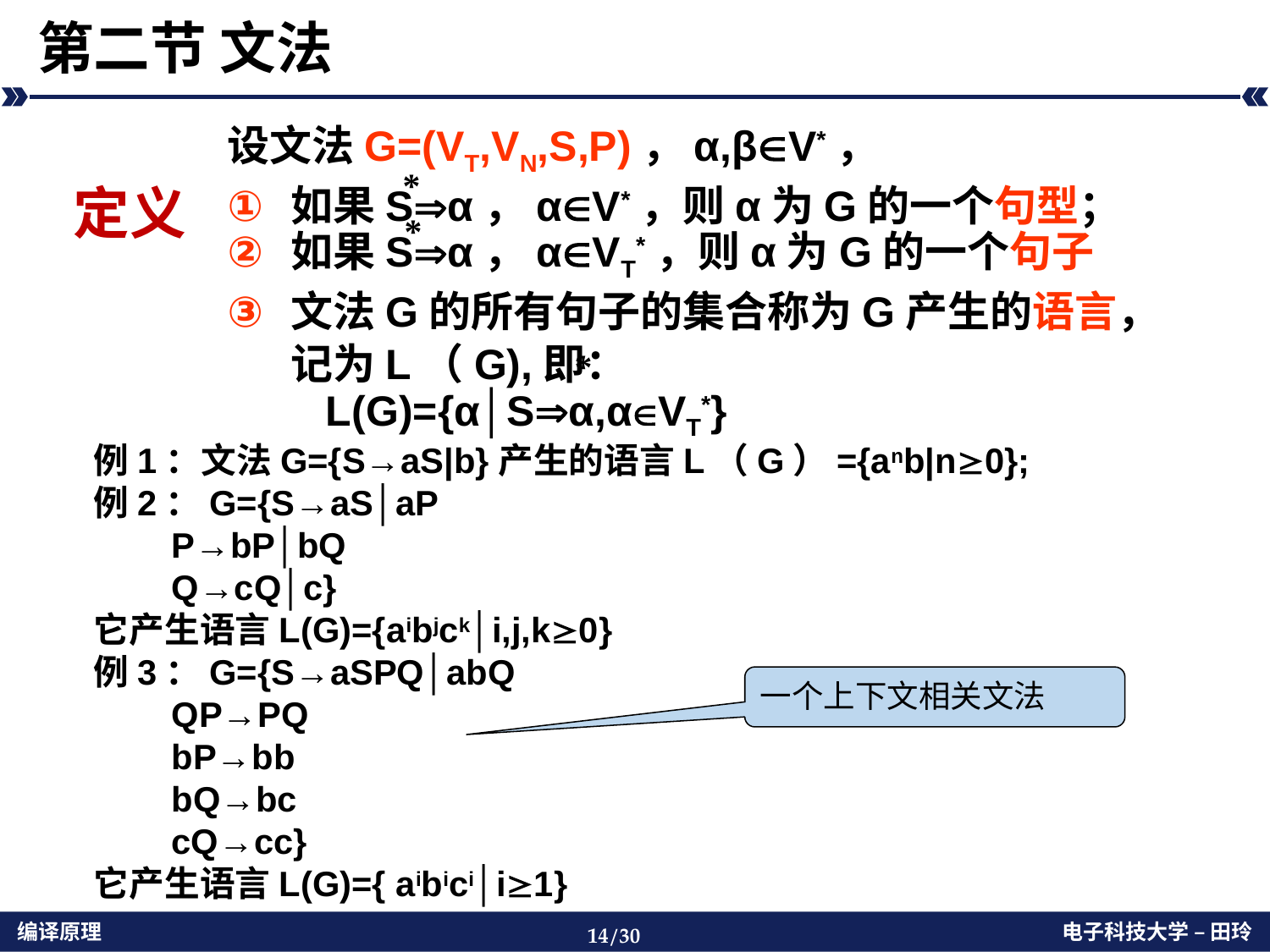

# 第二节 文法
设文法G=(VT,VN,S,P)，α,β∈V*，
如果S⇒α，α∈V*，则α为G的一个句型；
如果S⇒α，α∈VT*，则α为G的一个句子
文法G的所有句子的集合称为G产生的语言，记为L（G),即：
 L(G)={α│S⇒α,α∈VT*}
*
*
*
定义
例1：文法G={S→aS|b}产生的语言L（G）={anb|n≥0};
例2：G={S→aS│aP
        P→bP│bQ
        Q→cQ│c}
它产生语言L(G)={aibjck│i,j,k≥0}
例3：G={S→aSPQ│abQ
        QP→PQ
        bP→bb
        bQ→bc
        cQ→cc}
它产生语言L(G)={ aibici│i≥1}
一个上下文相关文法